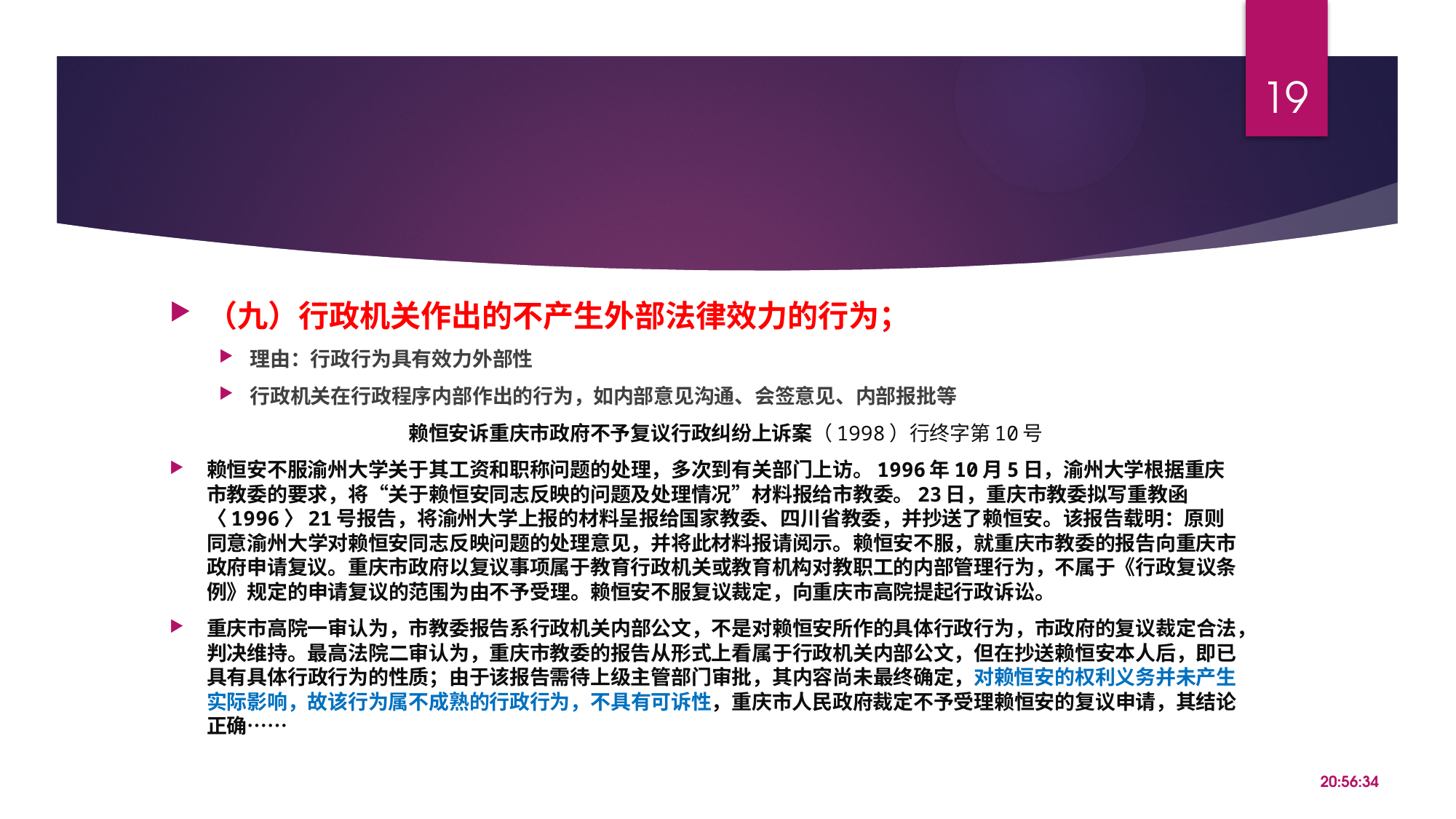

19
#
（九）行政机关作出的不产生外部法律效力的行为；
理由：行政行为具有效力外部性
行政机关在行政程序内部作出的行为，如内部意见沟通、会签意见、内部报批等
赖恒安诉重庆市政府不予复议行政纠纷上诉案（1998）行终字第10号
赖恒安不服渝州大学关于其工资和职称问题的处理，多次到有关部门上访。1996年10月5日，渝州大学根据重庆市教委的要求，将“关于赖恒安同志反映的问题及处理情况”材料报给市教委。23日，重庆市教委拟写重教函〈1996〉21号报告，将渝州大学上报的材料呈报给国家教委、四川省教委，并抄送了赖恒安。该报告载明：原则同意渝州大学对赖恒安同志反映问题的处理意见，并将此材料报请阅示。赖恒安不服，就重庆市教委的报告向重庆市政府申请复议。重庆市政府以复议事项属于教育行政机关或教育机构对教职工的内部管理行为，不属于《行政复议条例》规定的申请复议的范围为由不予受理。赖恒安不服复议裁定，向重庆市高院提起行政诉讼。
重庆市高院一审认为，市教委报告系行政机关内部公文，不是对赖恒安所作的具体行政行为，市政府的复议裁定合法，判决维持。最高法院二审认为，重庆市教委的报告从形式上看属于行政机关内部公文，但在抄送赖恒安本人后，即已具有具体行政行为的性质；由于该报告需待上级主管部门审批，其内容尚未最终确定，对赖恒安的权利义务并未产生实际影响，故该行为属不成熟的行政行为，不具有可诉性，重庆市人民政府裁定不予受理赖恒安的复议申请，其结论正确……

20:56:34